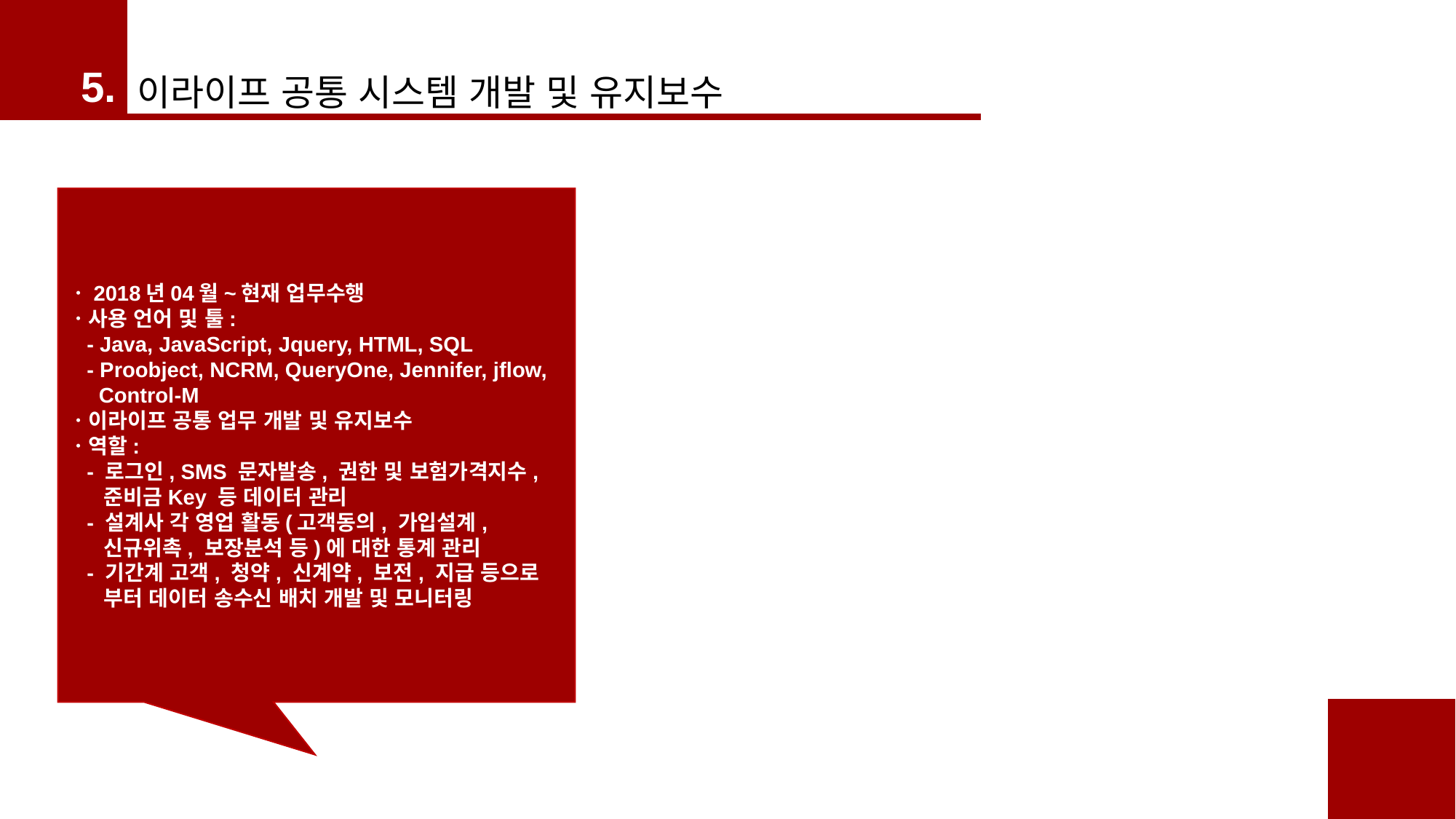

5.
이라이프 공통 시스템 개발 및 유지보수
ㆍ2018년04월~현재 업무수행
ㆍ사용 언어 및 툴:
   - Java, JavaScript, Jquery, HTML, SQL
   - Proobject, NCRM, QueryOne, Jennifer, jflow,
     Control-M
ㆍ이라이프 공통 업무 개발 및 유지보수
ㆍ역할:
   - 로그인, SMS 문자발송, 권한 및 보험가격지수,
     준비금Key 등 데이터 관리
   - 설계사 각 영업 활동(고객동의, 가입설계,
     신규위촉, 보장분석 등)에 대한 통계 관리
   - 기간계 고객, 청약, 신계약, 보전, 지급 등으로
     부터 데이터 송수신 배치 개발 및 모니터링